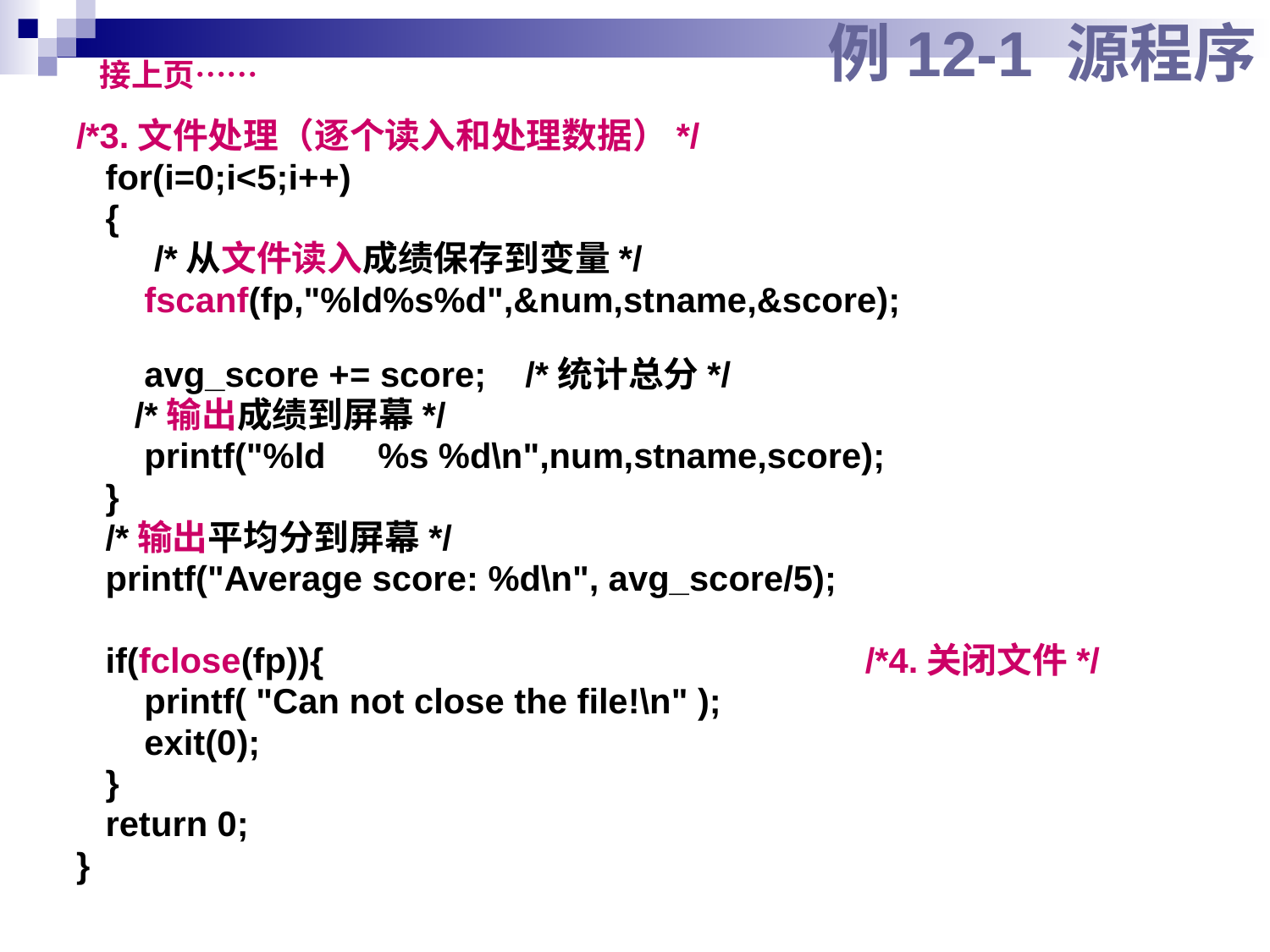

# 例12-1 源程序
 接上页……

/*3.文件处理（逐个读入和处理数据）*/
   for(i=0;i<5;i++)
   {
        /*从文件读入成绩保存到变量*/
       fscanf(fp,"%ld%s%d",&num,stname,&score);
       avg_score += score;    /*统计总分*/
      /*输出成绩到屏幕*/
       printf("%ld	%s %d\n",num,stname,score);
   }
   /*输出平均分到屏幕*/
   printf("Average score: %d\n", avg_score/5);

   if(fclose(fp)){	 	                                     /*4.关闭文件*/
       printf( "Can not close the file!\n" );
       exit(0);
   }
   return 0;
}